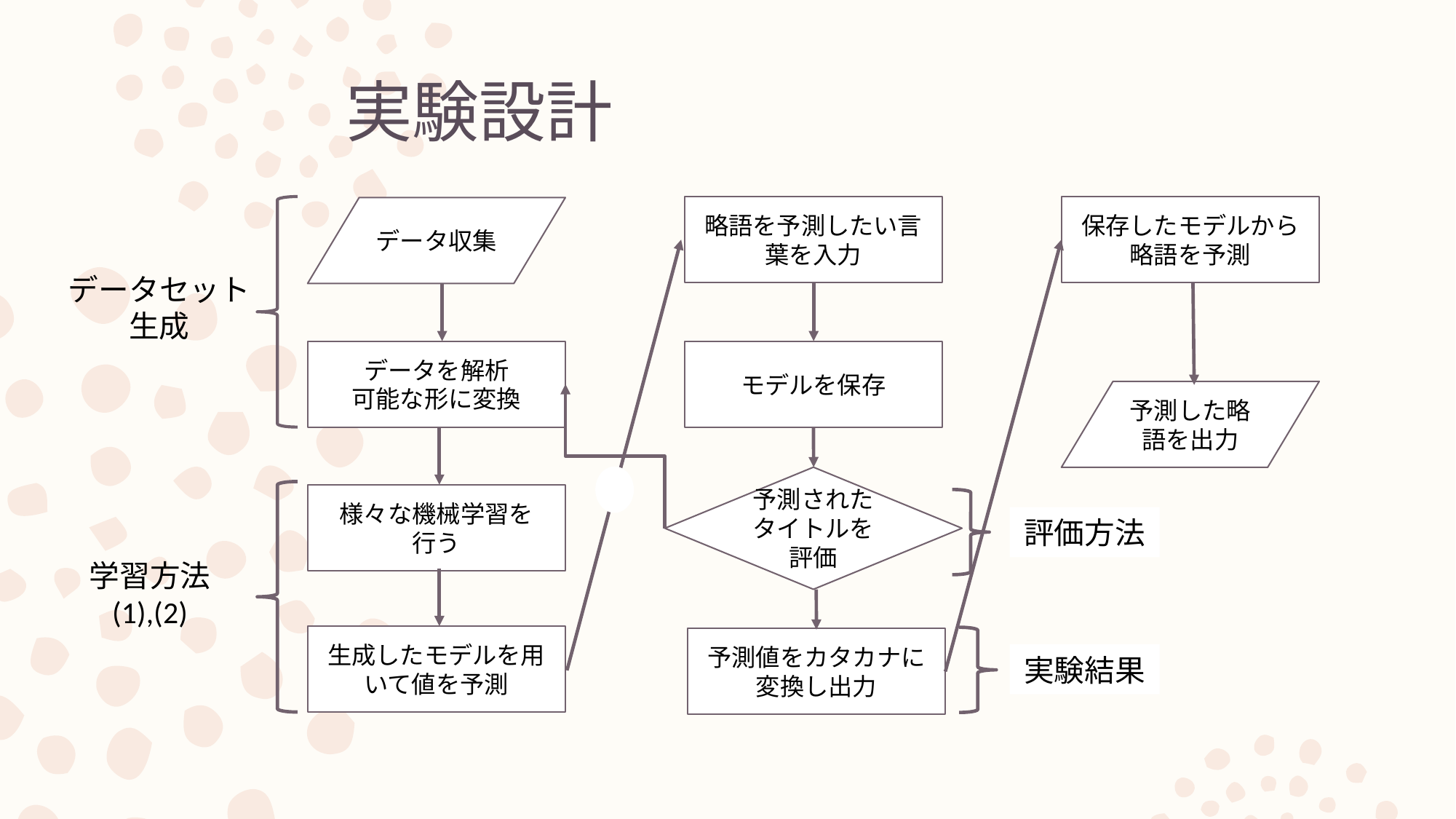

実験設計

保存したモデルから略語を予測
略語を予測したい言葉を入力
データ収集
データセット
生成
データを解析
可能な形に変換
モデルを保存
予測した略語を出力

予測されたタイトルを評価

様々な機械学習を
行う

評価方法
学習方法
(1),(2)
生成したモデルを用いて値を予測

予測値をカタカナに変換し出力
実験結果